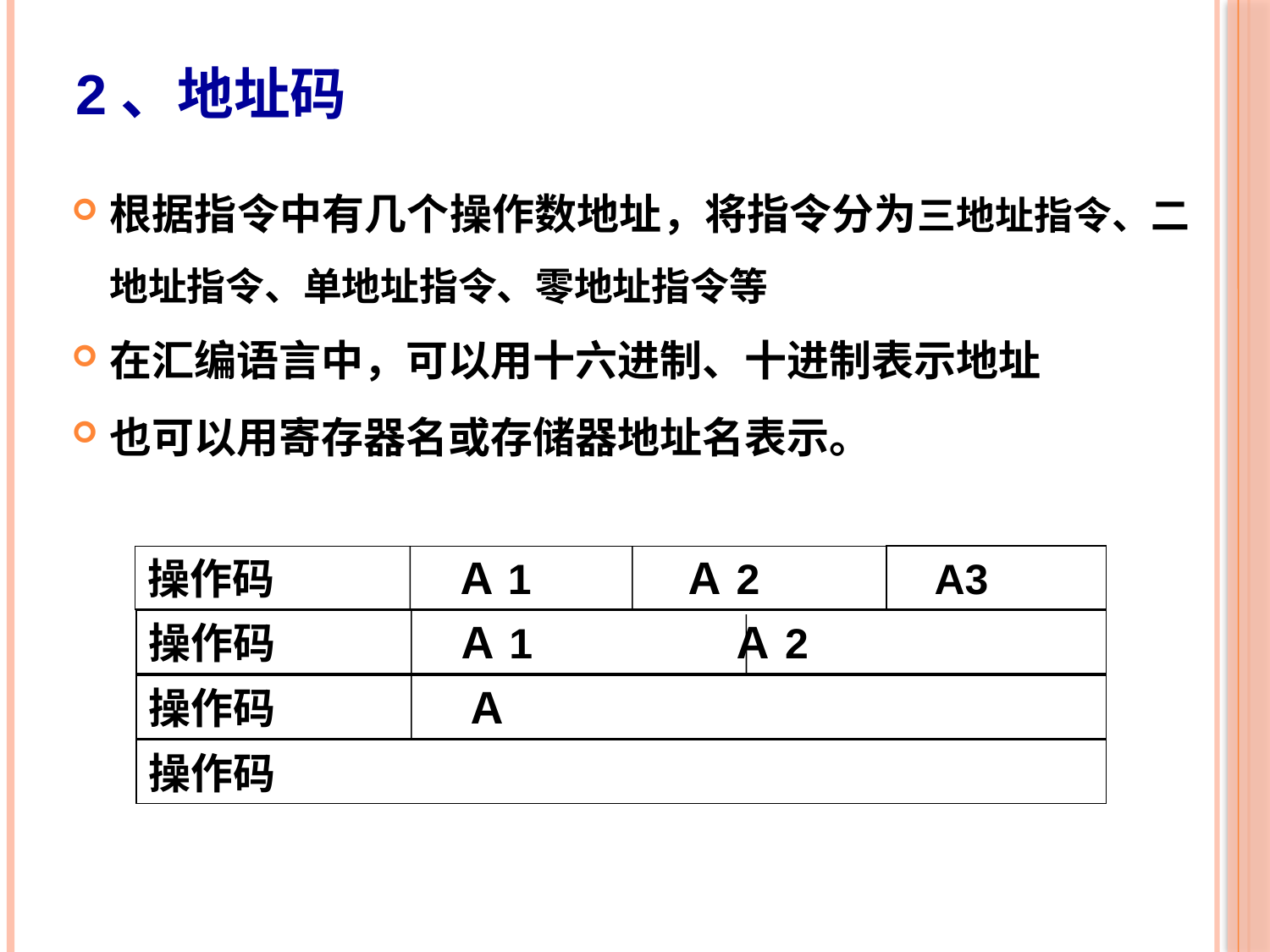

# 2、地址码
6
根据指令中有几个操作数地址，将指令分为三地址指令、二地址指令、单地址指令、零地址指令等
在汇编语言中，可以用十六进制、十进制表示地址
也可以用寄存器名或存储器地址名表示。

   A3
操作码                   Ａ1            Ａ2

操作码                   Ａ1                Ａ2

操作码                    Ａ
操作码